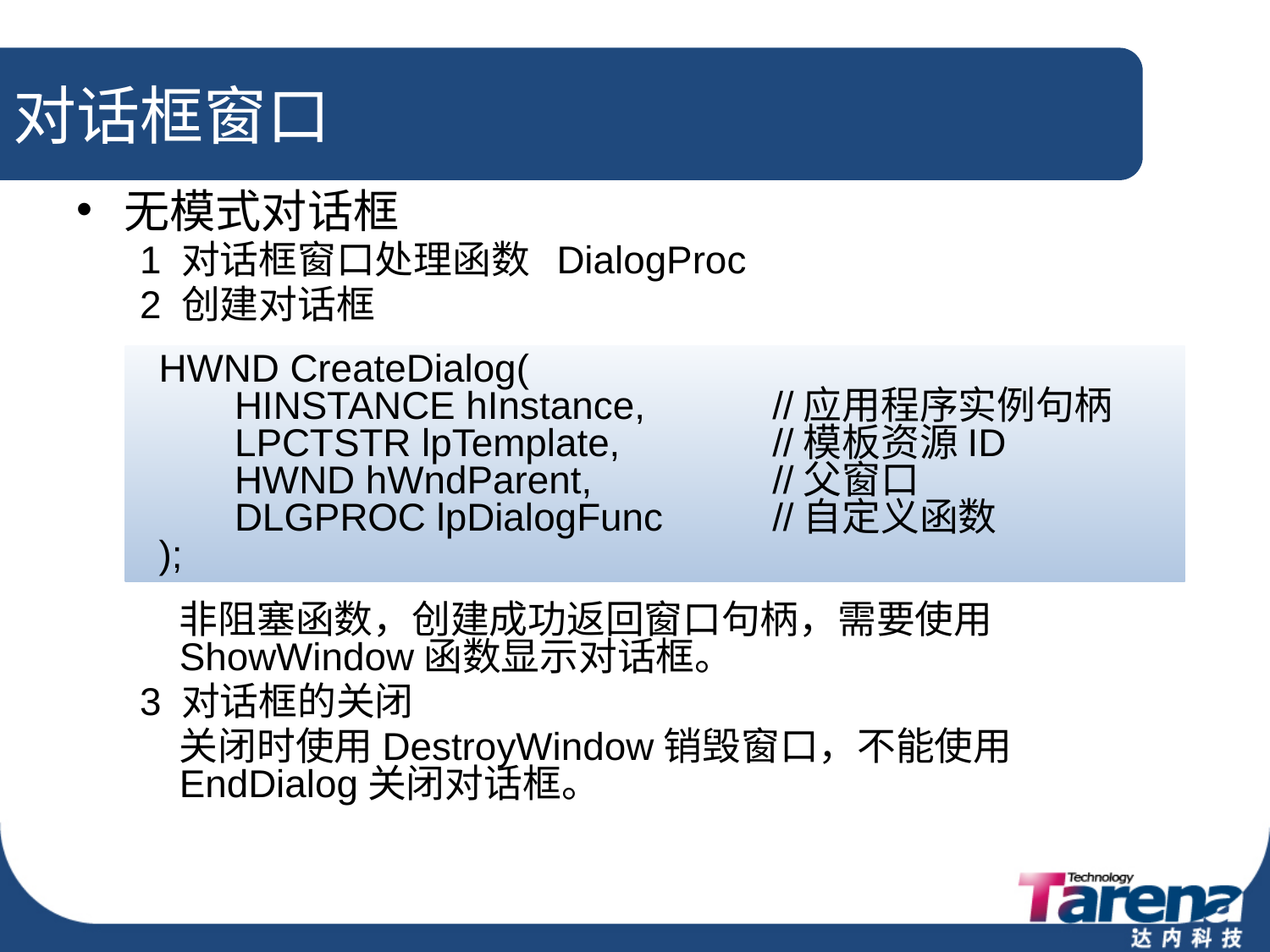

# 对话框窗口
无模式对话框
1 对话框窗口处理函数  DialogProc
2 创建对话框

	非阻塞函数，创建成功返回窗口句柄，需要使用ShowWindow函数显示对话框。
3 对话框的关闭
	关闭时使用DestroyWindow销毁窗口，不能使用EndDialog关闭对话框。
  HWND CreateDialog(
         HINSTANCE hInstance,  	//应用程序实例句柄
         LPCTSTR lpTemplate,   	//模板资源ID
         HWND hWndParent,      	//父窗口
         DLGPROC lpDialogFunc  	//自定义函数
  );